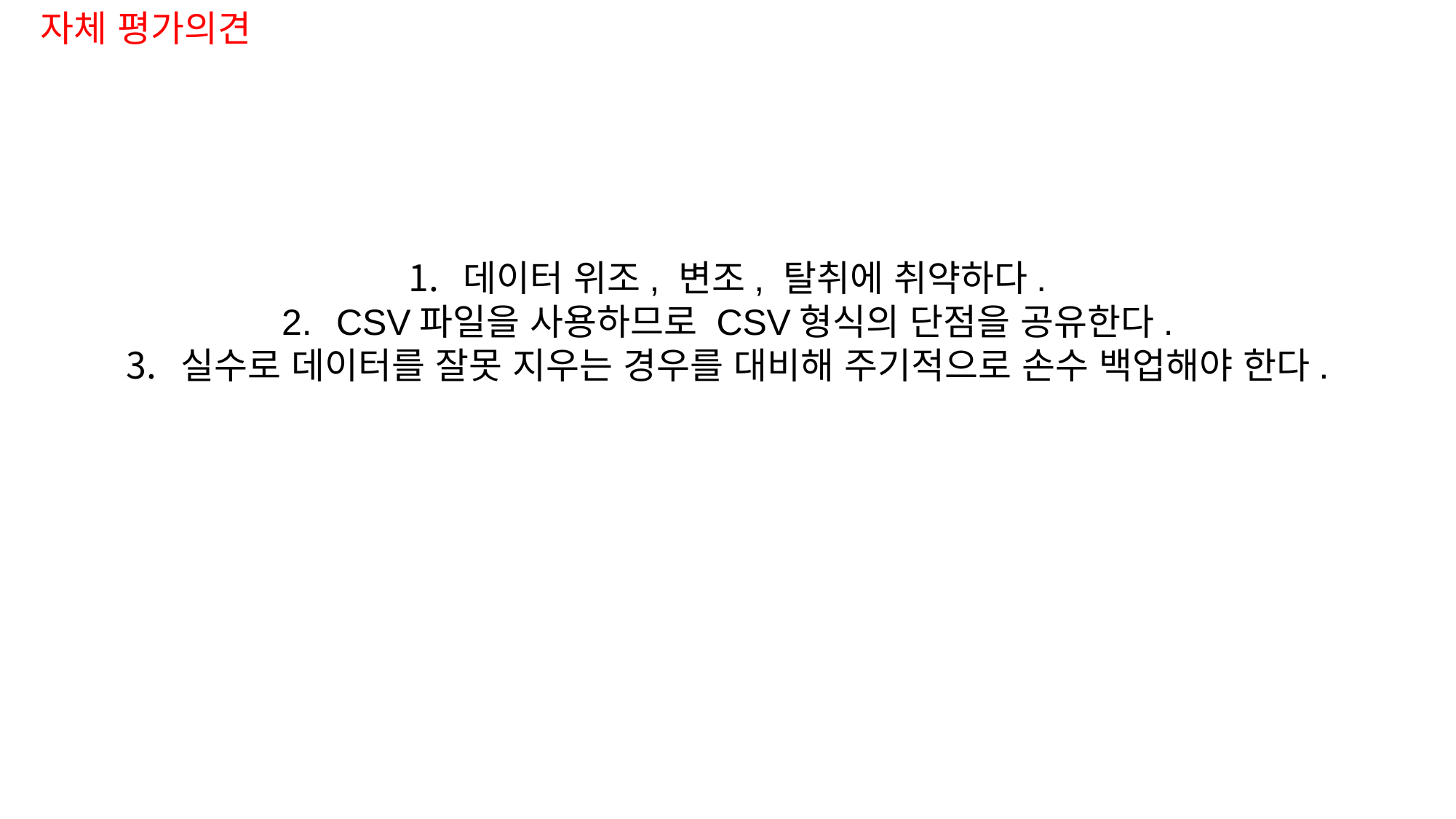

자체 평가의견
데이터 위조, 변조, 탈취에 취약하다.
CSV파일을 사용하므로 CSV형식의 단점을 공유한다.
실수로 데이터를 잘못 지우는 경우를 대비해 주기적으로 손수 백업해야 한다.